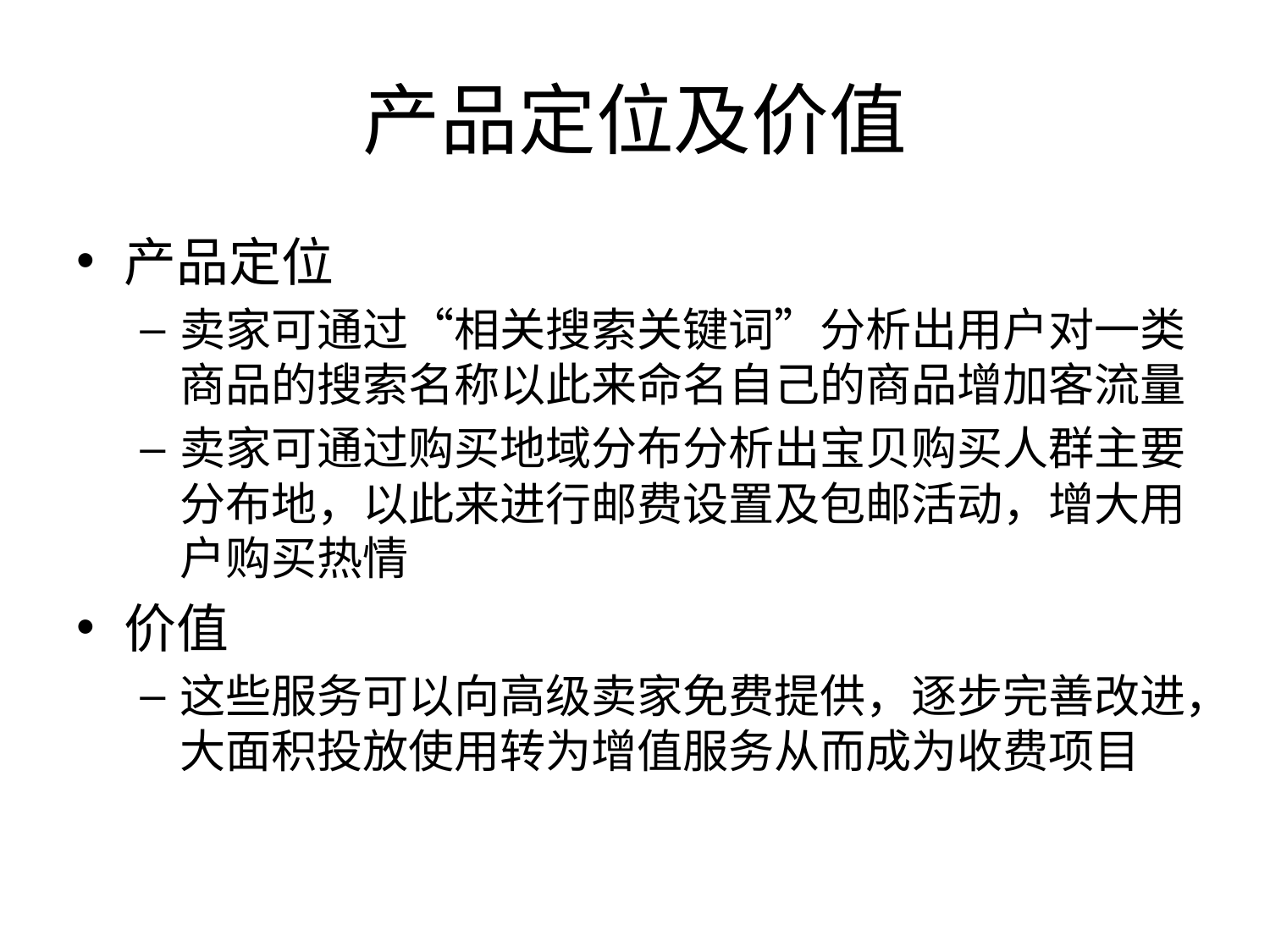

# 产品定位及价值
产品定位
卖家可通过“相关搜索关键词”分析出用户对一类商品的搜索名称以此来命名自己的商品增加客流量
卖家可通过购买地域分布分析出宝贝购买人群主要分布地，以此来进行邮费设置及包邮活动，增大用户购买热情
价值
这些服务可以向高级卖家免费提供，逐步完善改进，大面积投放使用转为增值服务从而成为收费项目